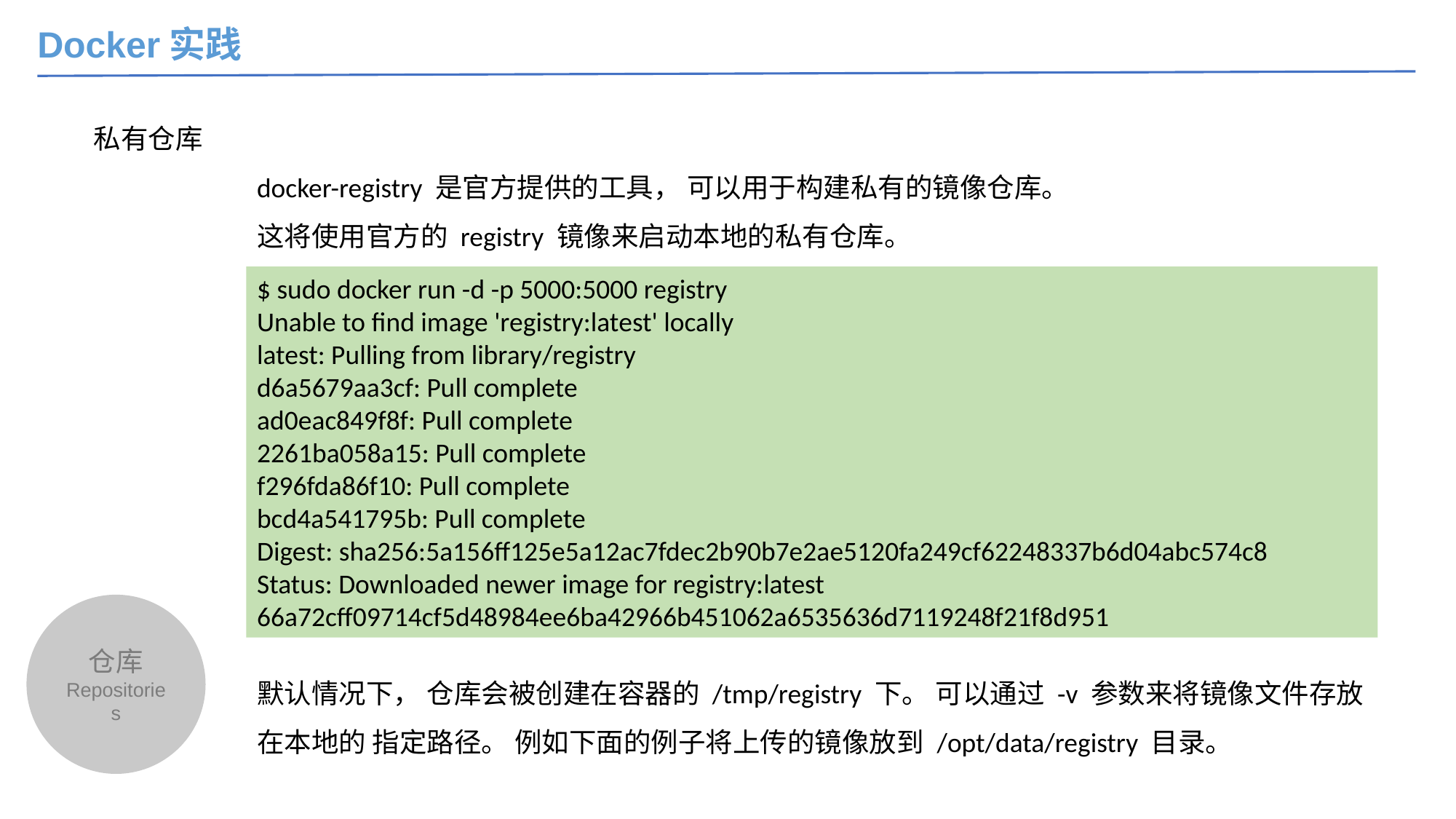

Docker实践
私有仓库
docker-registry 是官方提供的工具， 可以用于构建私有的镜像仓库。
这将使用官方的 registry 镜像来启动本地的私有仓库。
$ sudo docker run -d -p 5000:5000 registry
Unable to find image 'registry:latest' locally
latest: Pulling from library/registry
d6a5679aa3cf: Pull complete
ad0eac849f8f: Pull complete
2261ba058a15: Pull complete
f296fda86f10: Pull complete
bcd4a541795b: Pull complete
Digest: sha256:5a156ff125e5a12ac7fdec2b90b7e2ae5120fa249cf62248337b6d04abc574c8
Status: Downloaded newer image for registry:latest
66a72cff09714cf5d48984ee6ba42966b451062a6535636d7119248f21f8d951
仓库
Repositories
默认情况下， 仓库会被创建在容器的 /tmp/registry 下。 可以通过 -v 参数来将镜像文件存放在本地的 指定路径。 例如下面的例子将上传的镜像放到 /opt/data/registry 目录。